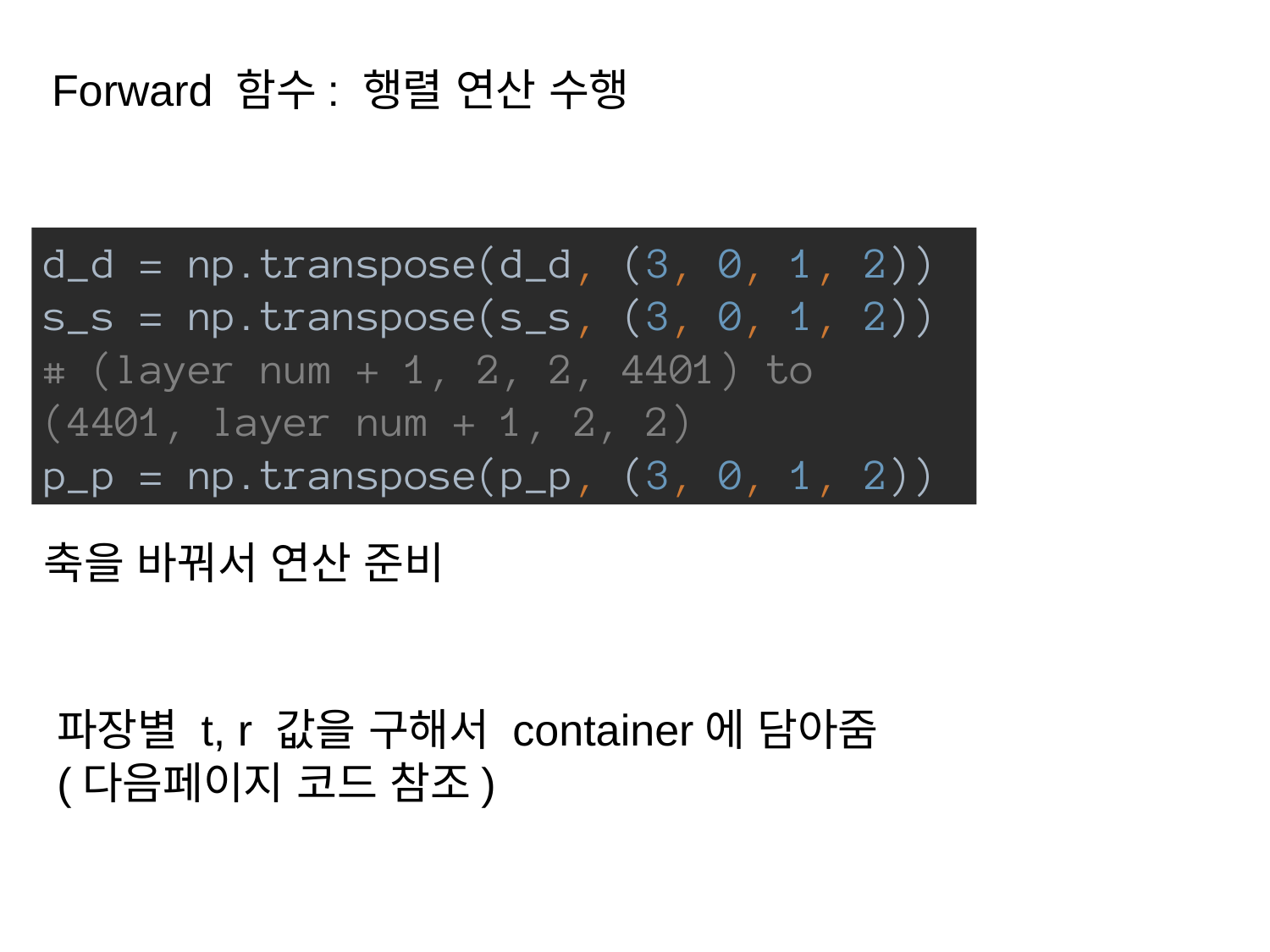

Forward 함수: 행렬 연산 수행
d_d = np.transpose(d_d, (3, 0, 1, 2))
s_s = np.transpose(s_s, (3, 0, 1, 2))  # (layer num + 1, 2, 2, 4401) to (4401, layer num + 1, 2, 2)
p_p = np.transpose(p_p, (3, 0, 1, 2))
축을 바꿔서 연산 준비
파장별 t, r 값을 구해서 container에 담아줌
(다음페이지 코드 참조)